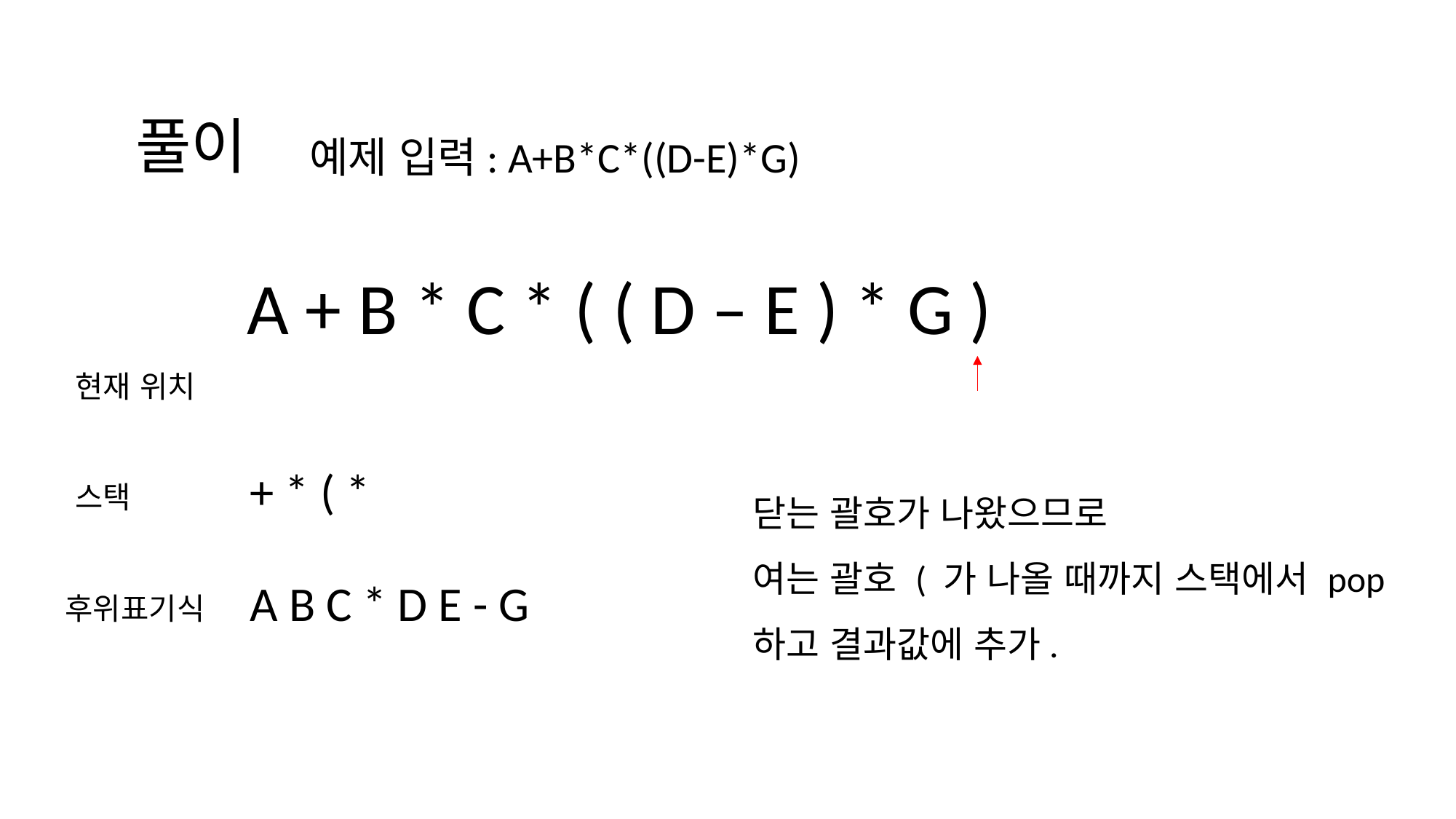

풀이
예제 입력: A+B*C*((D-E)*G)
A + B * C * ( ( D – E ) * G )
현재 위치
+ * ( *
닫는 괄호가 나왔으므로
여는 괄호 ( 가 나올 때까지 스택에서 pop하고 결과값에 추가.
스택
A B C * D E - G
후위표기식